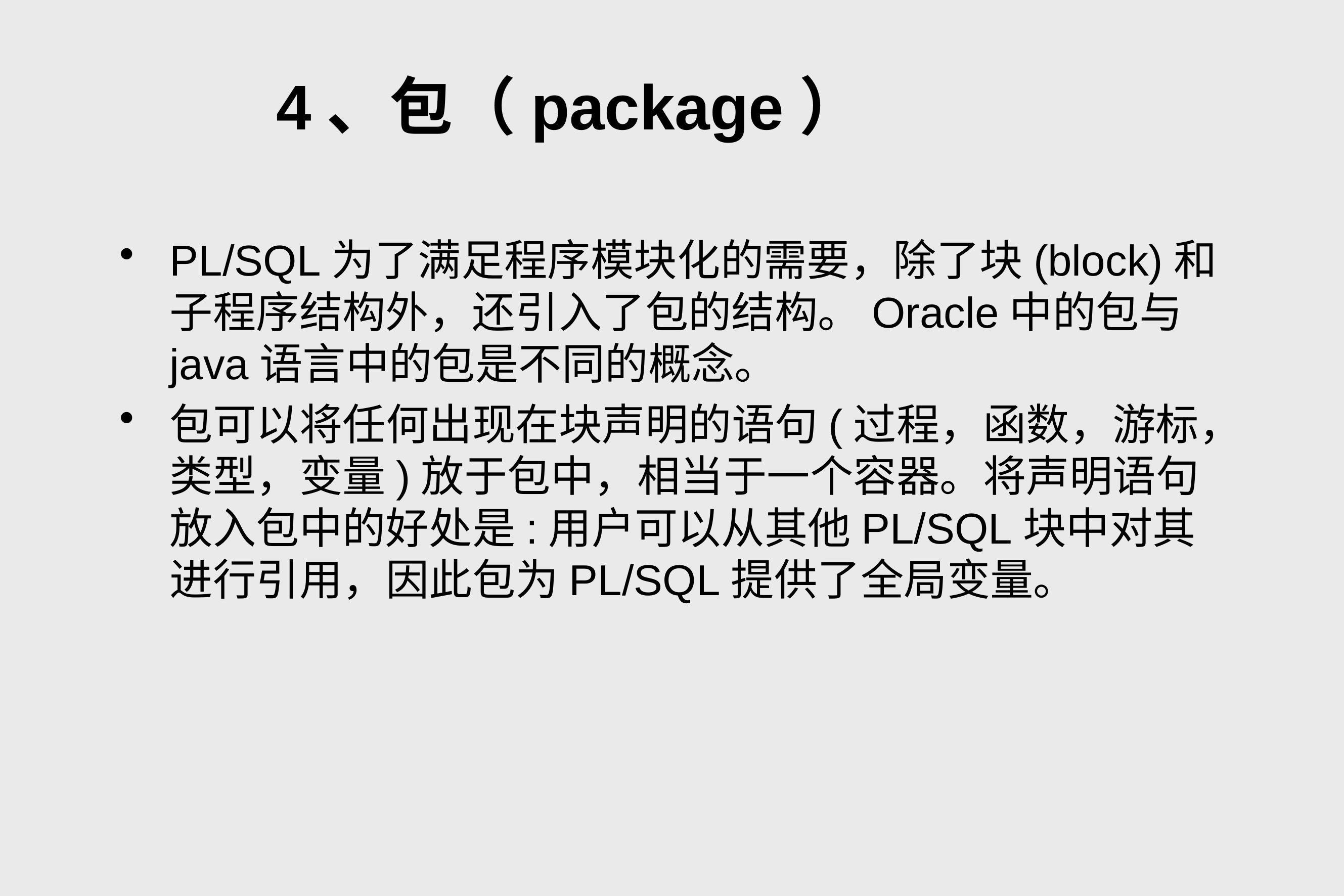

# 4、包（package）
PL/SQL为了满足程序模块化的需要，除了块(block)和子程序结构外，还引入了包的结构。Oracle中的包与java语言中的包是不同的概念。
包可以将任何出现在块声明的语句(过程，函数，游标，类型，变量)放于包中，相当于一个容器。将声明语句放入包中的好处是:用户可以从其他PL/SQL块中对其进行引用，因此包为PL/SQL提供了全局变量。